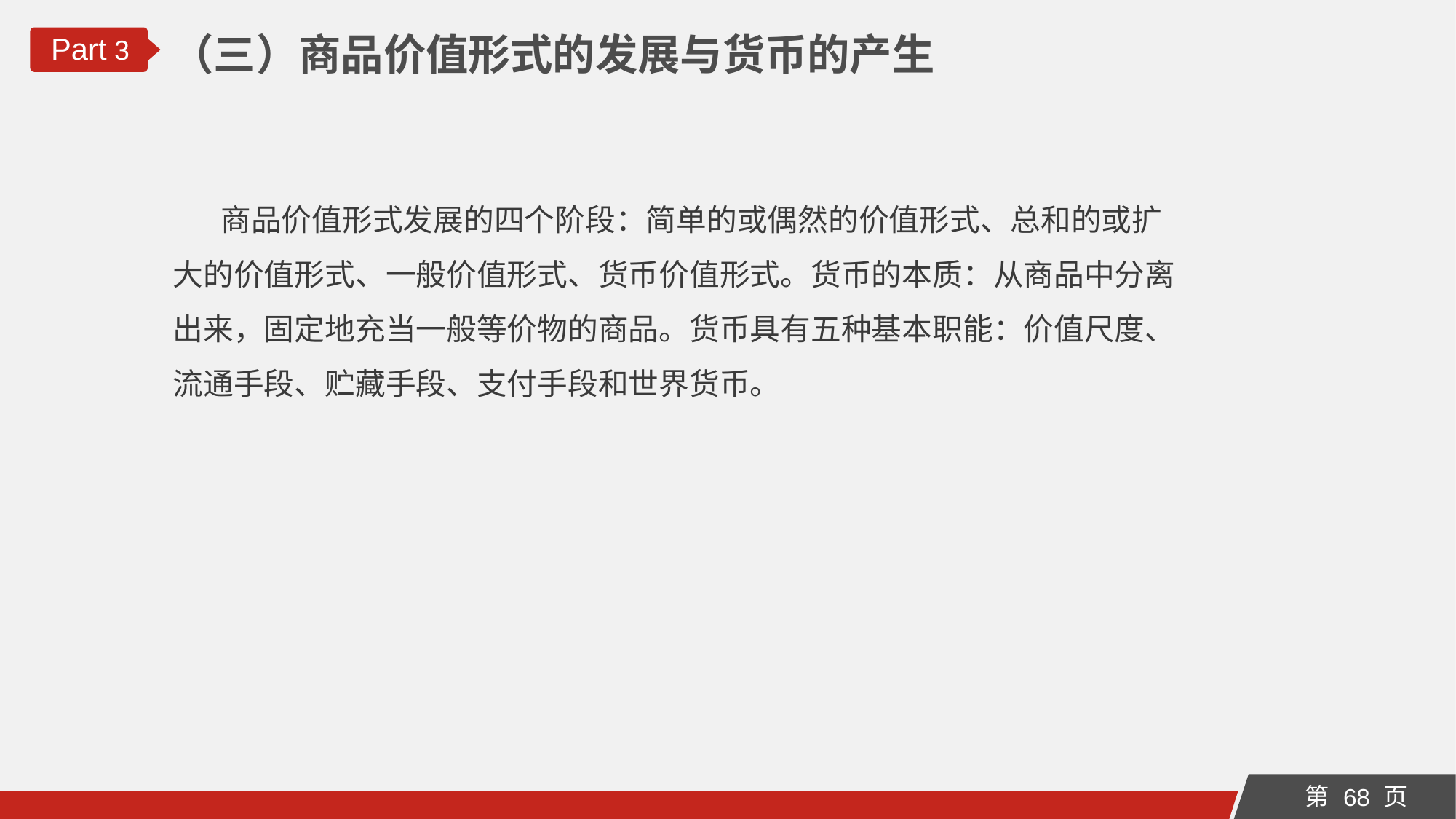

（三）商品价值形式的发展与货币的产生
Part 3

      商品价值形式发展的四个阶段：简单的或偶然的价值形式、总和的或扩大的价值形式、一般价值形式、货币价值形式。货币的本质：从商品中分离出来，固定地充当一般等价物的商品。货币具有五种基本职能：价值尺度、流通手段、贮藏手段、支付手段和世界货币。